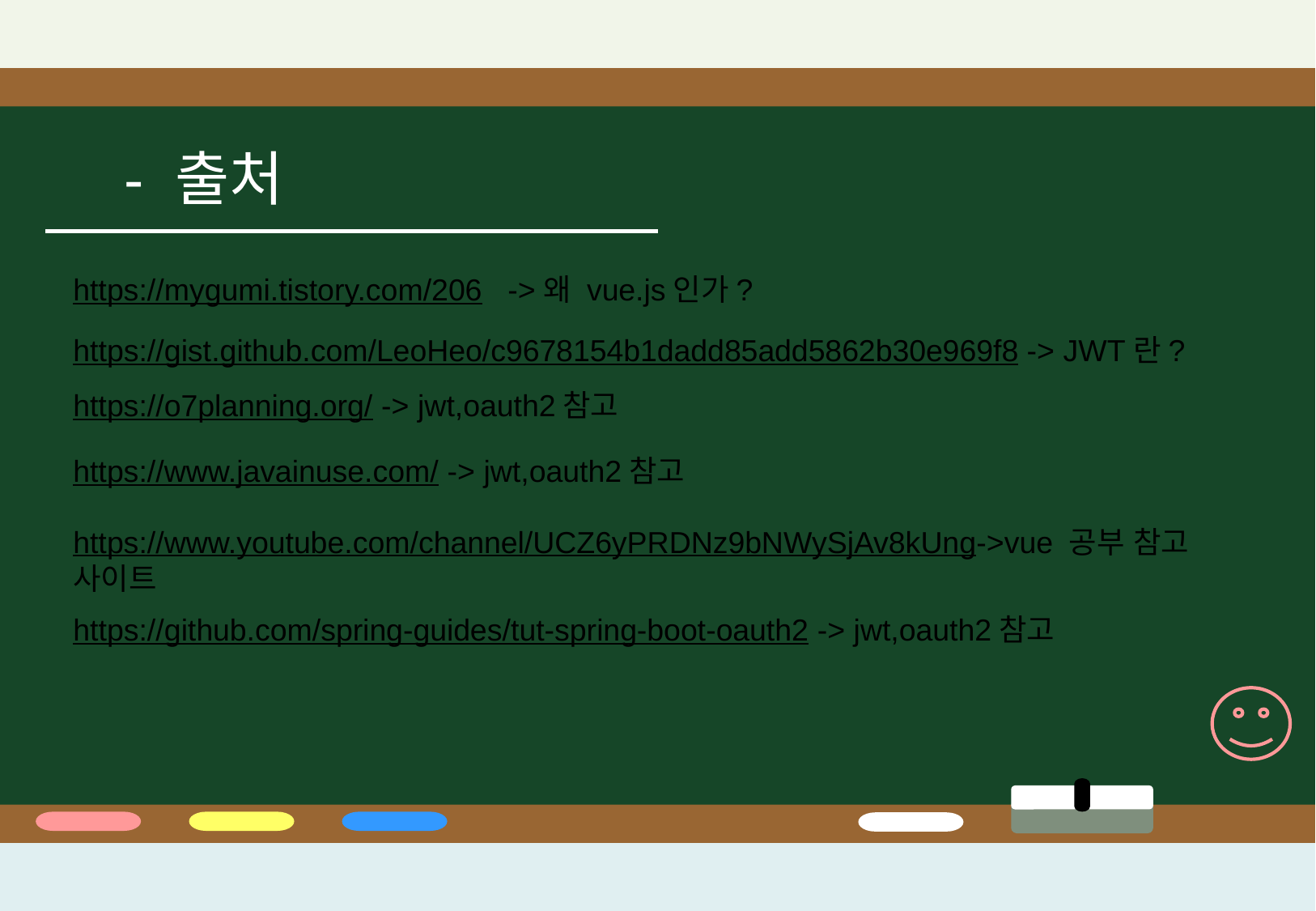

- 출처
https://mygumi.tistory.com/206   ->왜 vue.js인가?
https://gist.github.com/LeoHeo/c9678154b1dadd85add5862b30e969f8 -> JWT란?
https://o7planning.org/ -> jwt,oauth2참고
https://www.javainuse.com/ -> jwt,oauth2참고

https://www.youtube.com/channel/UCZ6yPRDNz9bNWySjAv8kUng->vue 공부 참고 사이트
https://github.com/spring-guides/tut-spring-boot-oauth2 -> jwt,oauth2참고